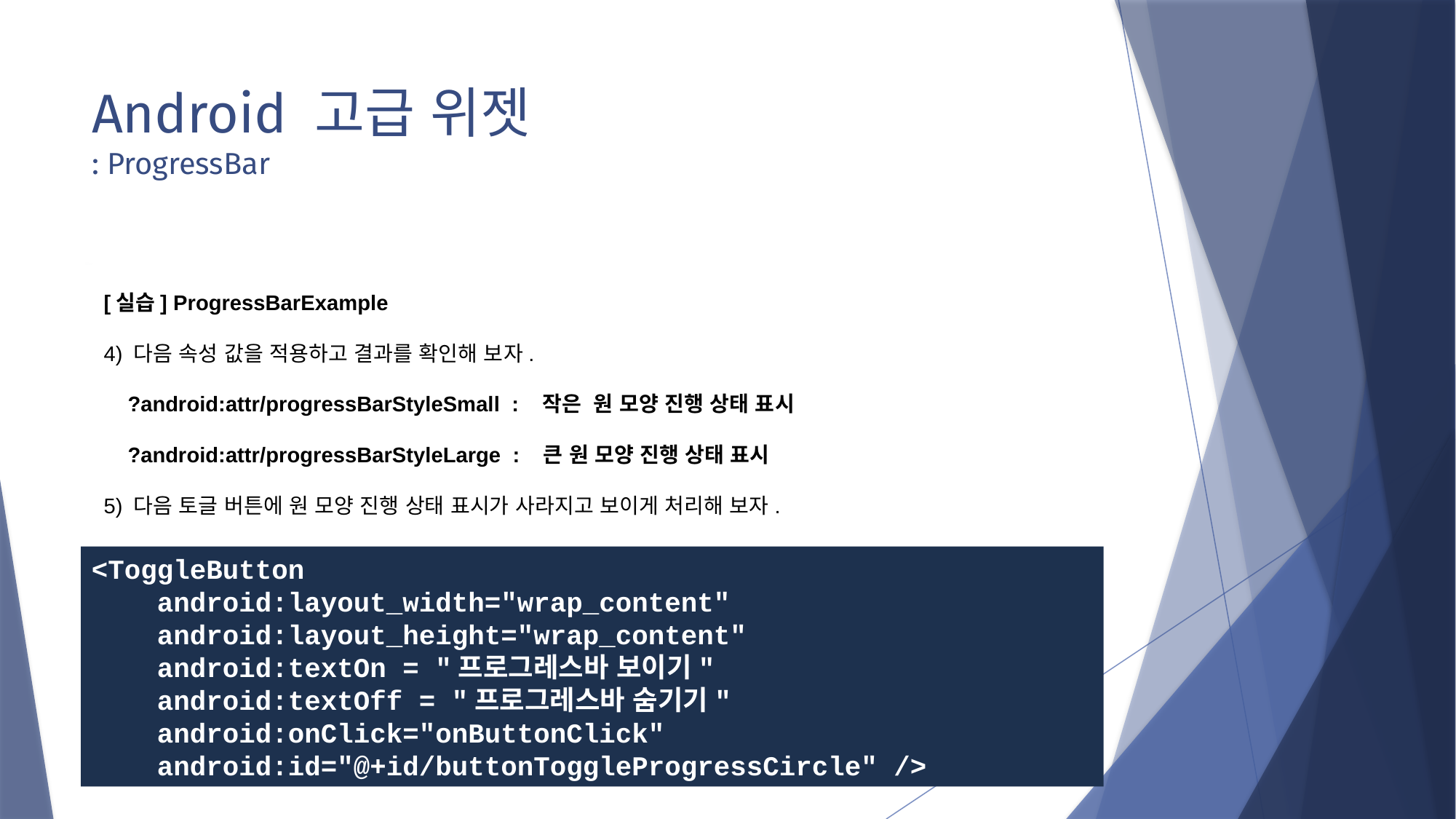

# Android 고급 위젯 : ProgressBar

  [실습] ProgressBarExample

  4) 다음 속성 값을 적용하고 결과를 확인해 보자.

      ?android:attr/progressBarStyleSmall  :   작은  원 모양 진행 상태 표시

      ?android:attr/progressBarStyleLarge  :   큰 원 모양 진행 상태 표시

  5) 다음 토글 버튼에 원 모양 진행 상태 표시가 사라지고 보이게 처리해 보자.

<ToggleButton
    android:layout_width="wrap_content"
    android:layout_height="wrap_content"
    android:textOn = "프로그레스바 보이기"
    android:textOff = "프로그레스바 숨기기"
    android:onClick="onButtonClick"
    android:id="@+id/buttonToggleProgressCircle" />